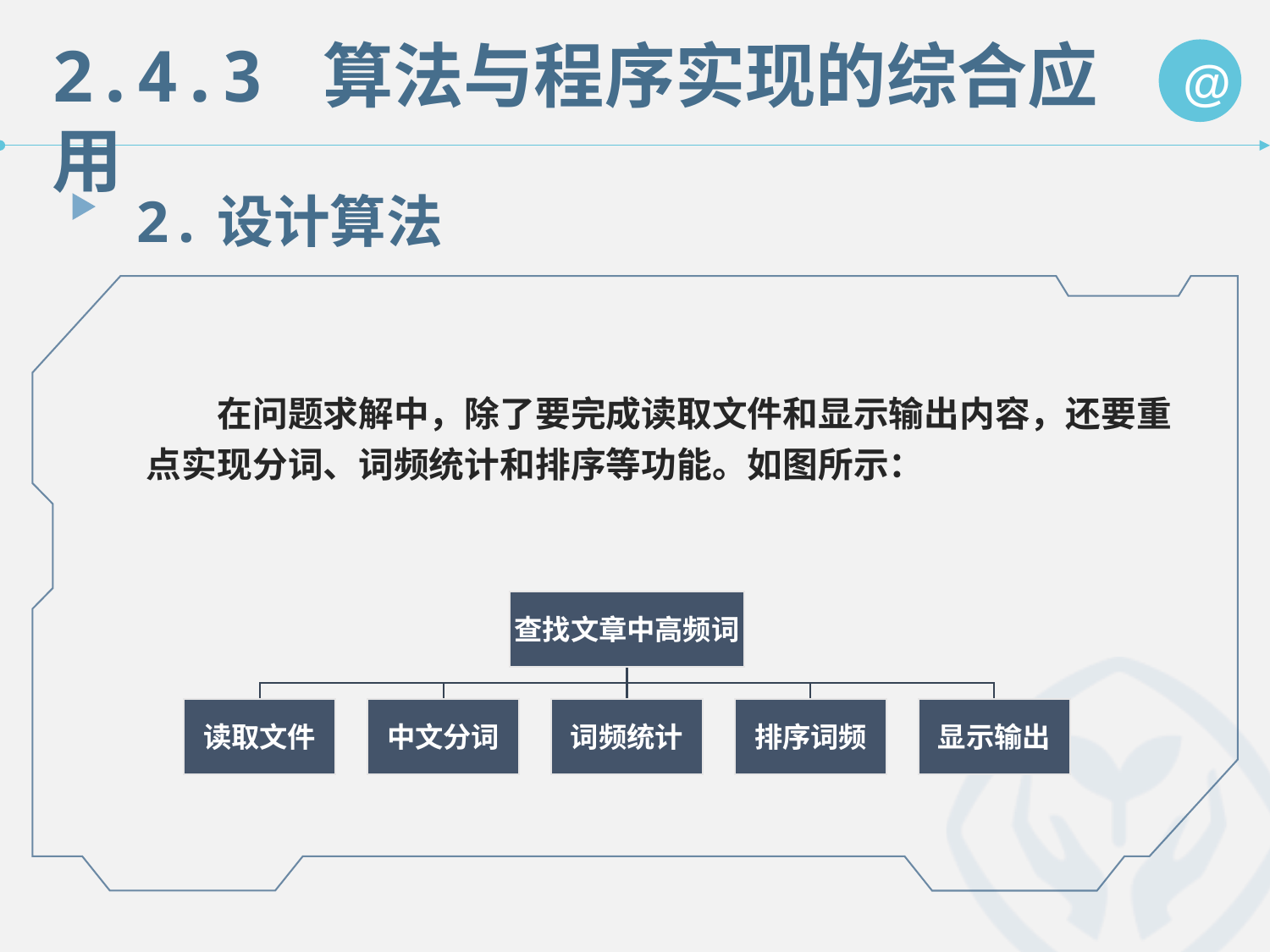

2.4.3 算法与程序实现的综合应用
@
2.设计算法

　　在问题求解中，除了要完成读取文件和显示输出内容，还要重点实现分词、词频统计和排序等功能。如图所示：
查找文章中高频词
读取文件
中文分词
词频统计
排序词频
显示输出